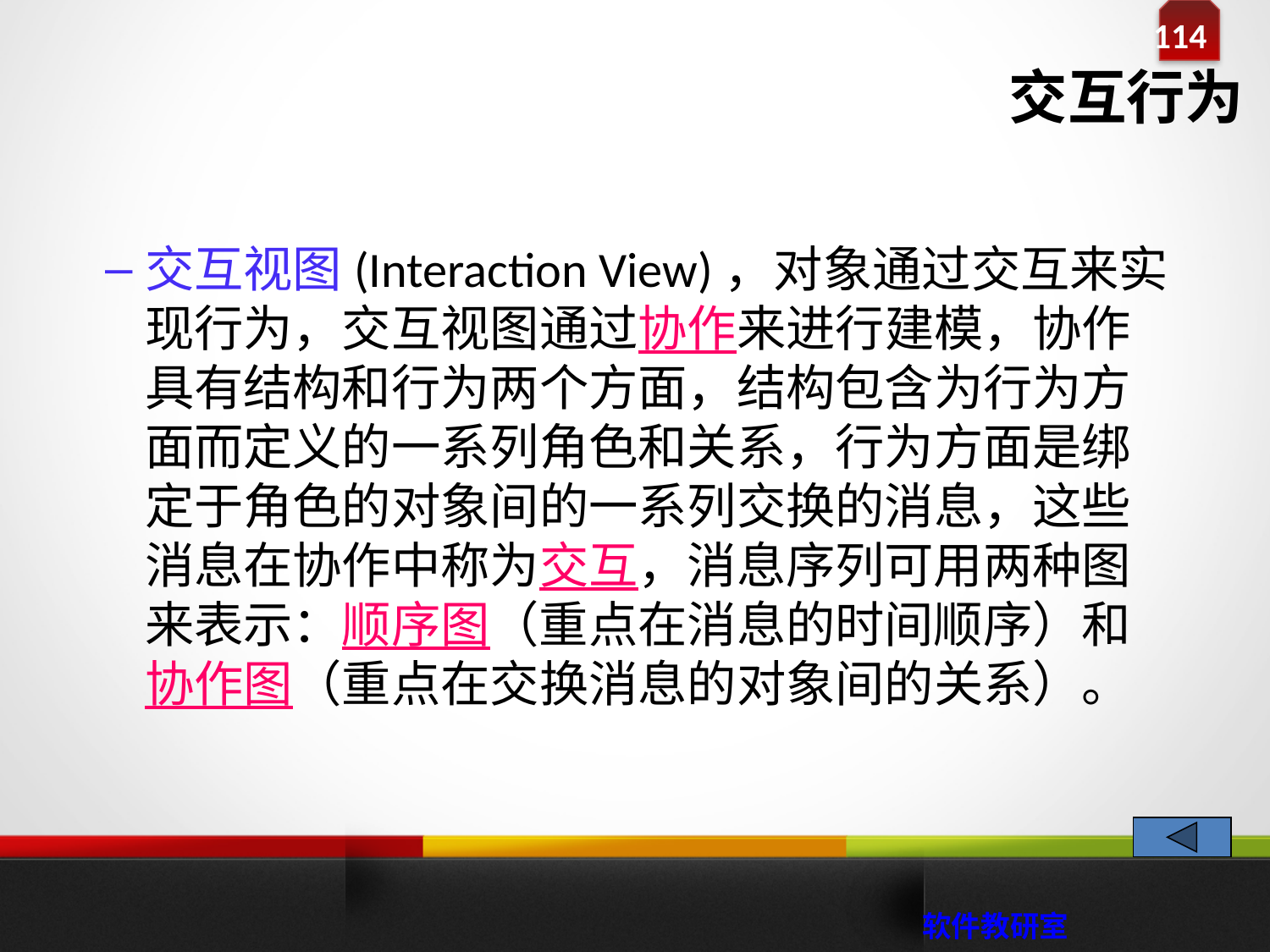

交互行为
交互视图(Interaction View)，对象通过交互来实现行为，交互视图通过协作来进行建模，协作具有结构和行为两个方面，结构包含为行为方面而定义的一系列角色和关系，行为方面是绑定于角色的对象间的一系列交换的消息，这些消息在协作中称为交互，消息序列可用两种图来表示：顺序图（重点在消息的时间顺序）和协作图（重点在交换消息的对象间的关系）。

                                     软件教研室